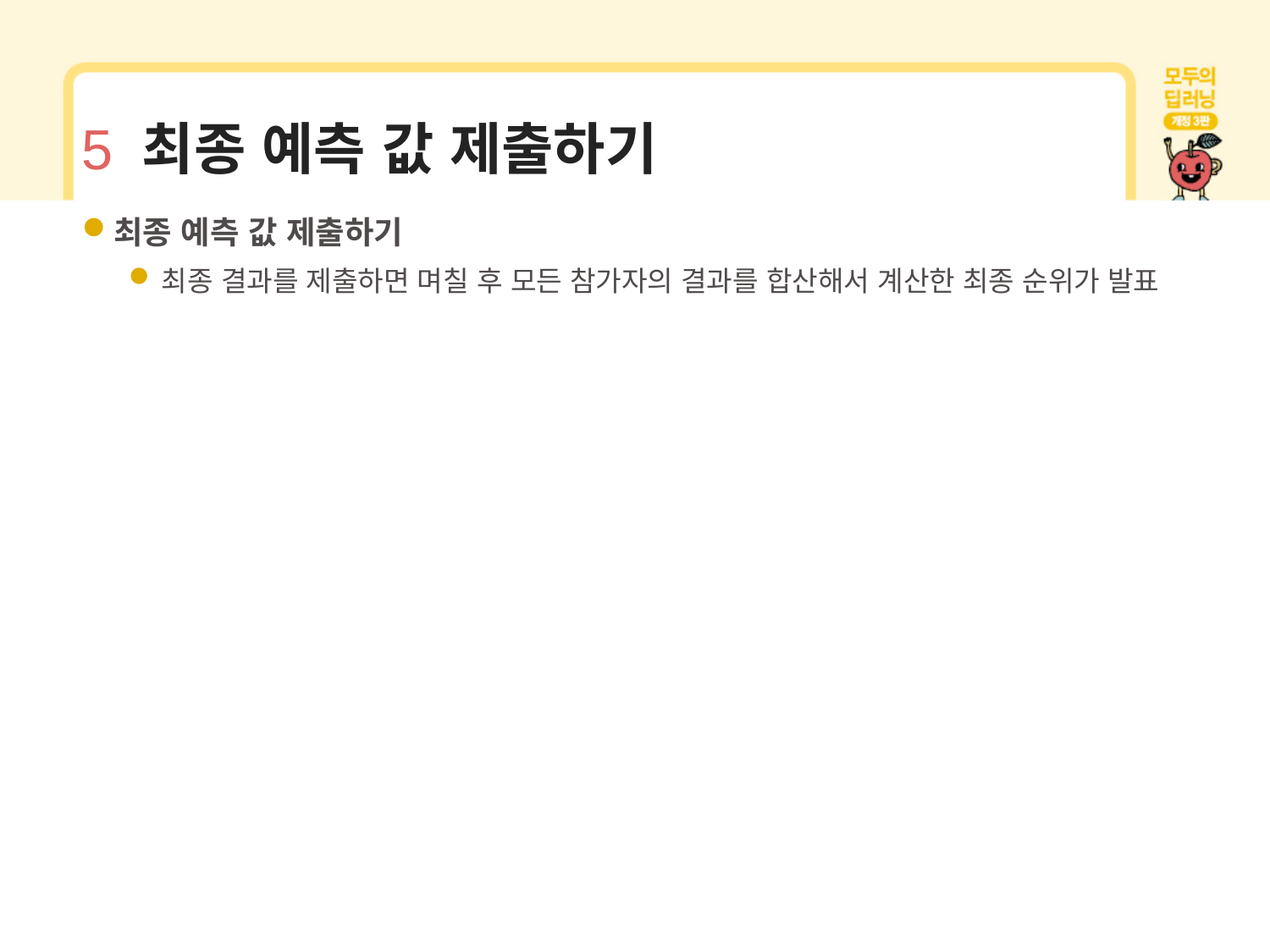

# 5 최종 예측 값 제출하기
최종 예측 값 제출하기
최종 결과를 제출하면 며칠 후 모든 참가자의 결과를 합산해서 계산한 최종 순위가 발표